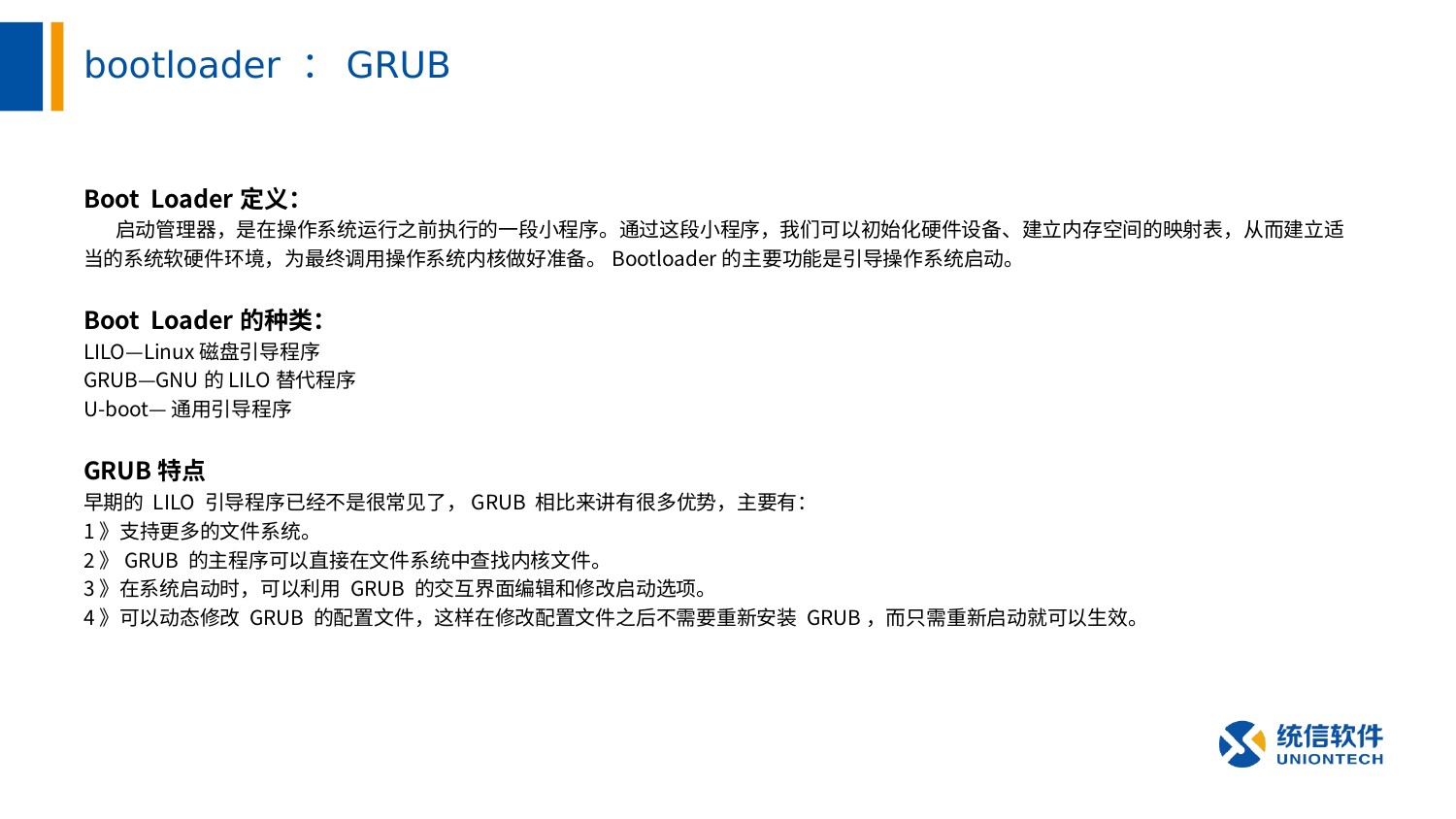

# bootloader ：GRUB

Boot  Loader定义：
      启动管理器，是在操作系统运行之前执行的一段小程序。通过这段小程序，我们可以初始化硬件设备、建立内存空间的映射表，从而建立适当的系统软硬件环境，为最终调用操作系统内核做好准备。Bootloader的主要功能是引导操作系统启动。

Boot  Loader的种类：
LILO—Linux磁盘引导程序
GRUB—GNU的LILO替代程序
U-boot—通用引导程序

GRUB特点
早期的 LILO 引导程序已经不是很常见了，GRUB 相比来讲有很多优势，主要有：
1》支持更多的文件系统。
2》GRUB 的主程序可以直接在文件系统中查找内核文件。
3》在系统启动时，可以利用 GRUB 的交互界面编辑和修改启动选项。
4》可以动态修改 GRUB 的配置文件，这样在修改配置文件之后不需要重新安装 GRUB，而只需重新启动就可以生效。